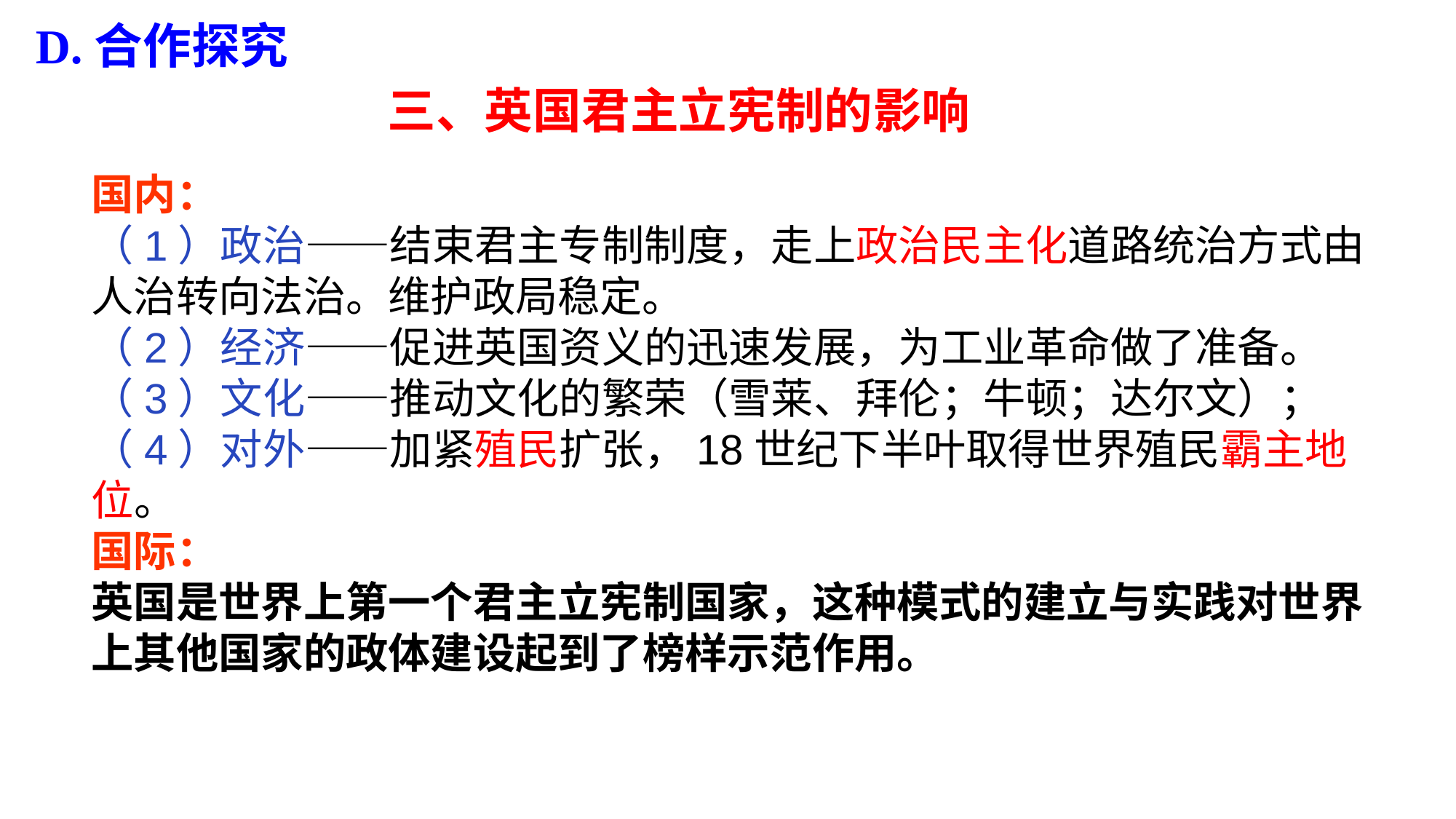

D.合作探究
三、英国君主立宪制的影响
国内：
（1）政治——结束君主专制制度，走上政治民主化道路统治方式由人治转向法治。维护政局稳定。
（2）经济——促进英国资义的迅速发展，为工业革命做了准备。
（3）文化——推动文化的繁荣（雪莱、拜伦；牛顿；达尔文）；
（4）对外——加紧殖民扩张，18世纪下半叶取得世界殖民霸主地位。
国际：
英国是世界上第一个君主立宪制国家，这种模式的建立与实践对世界上其他国家的政体建设起到了榜样示范作用。